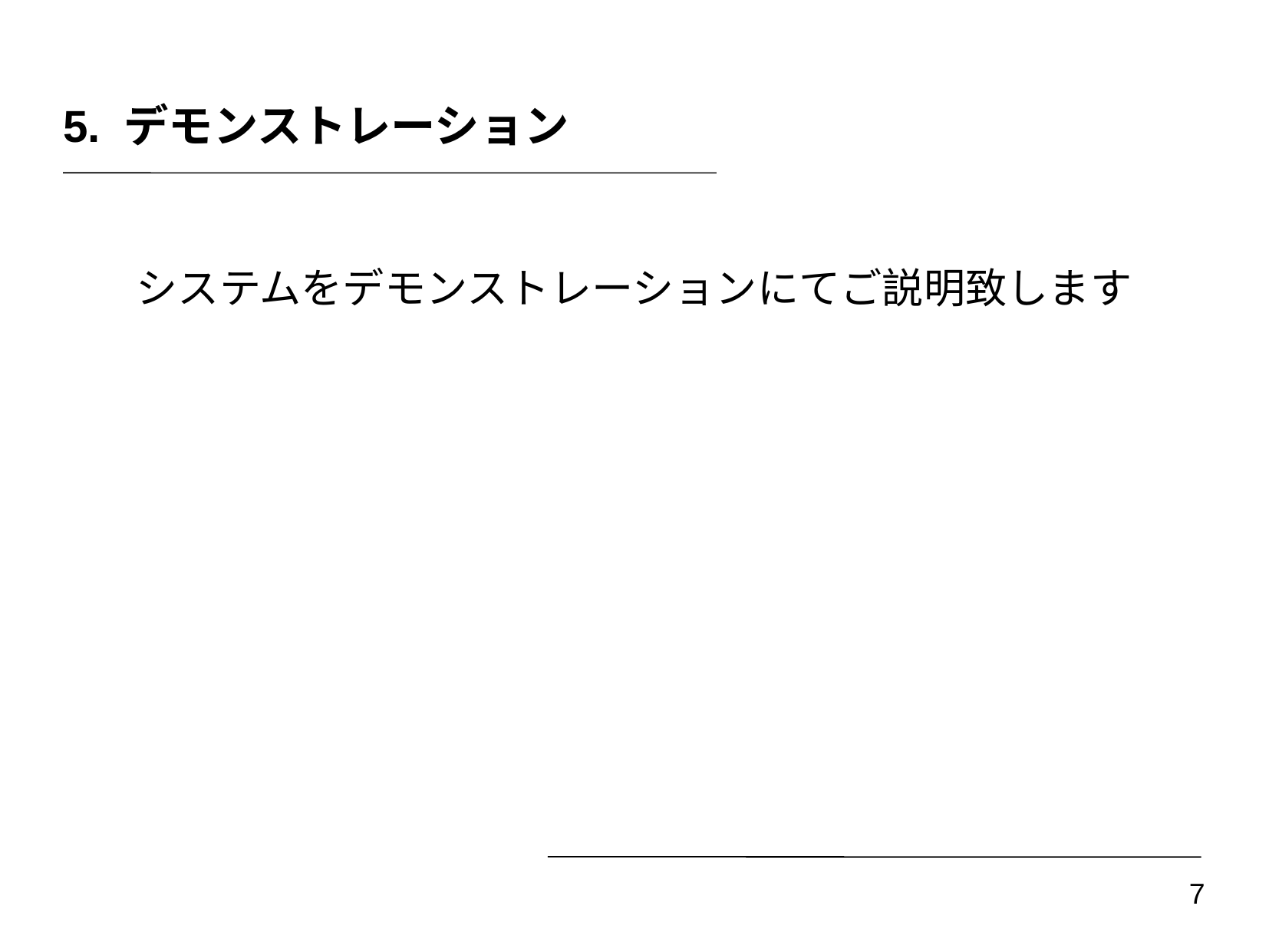

5. デモンストレーション

システムをデモンストレーションにてご説明致します
7